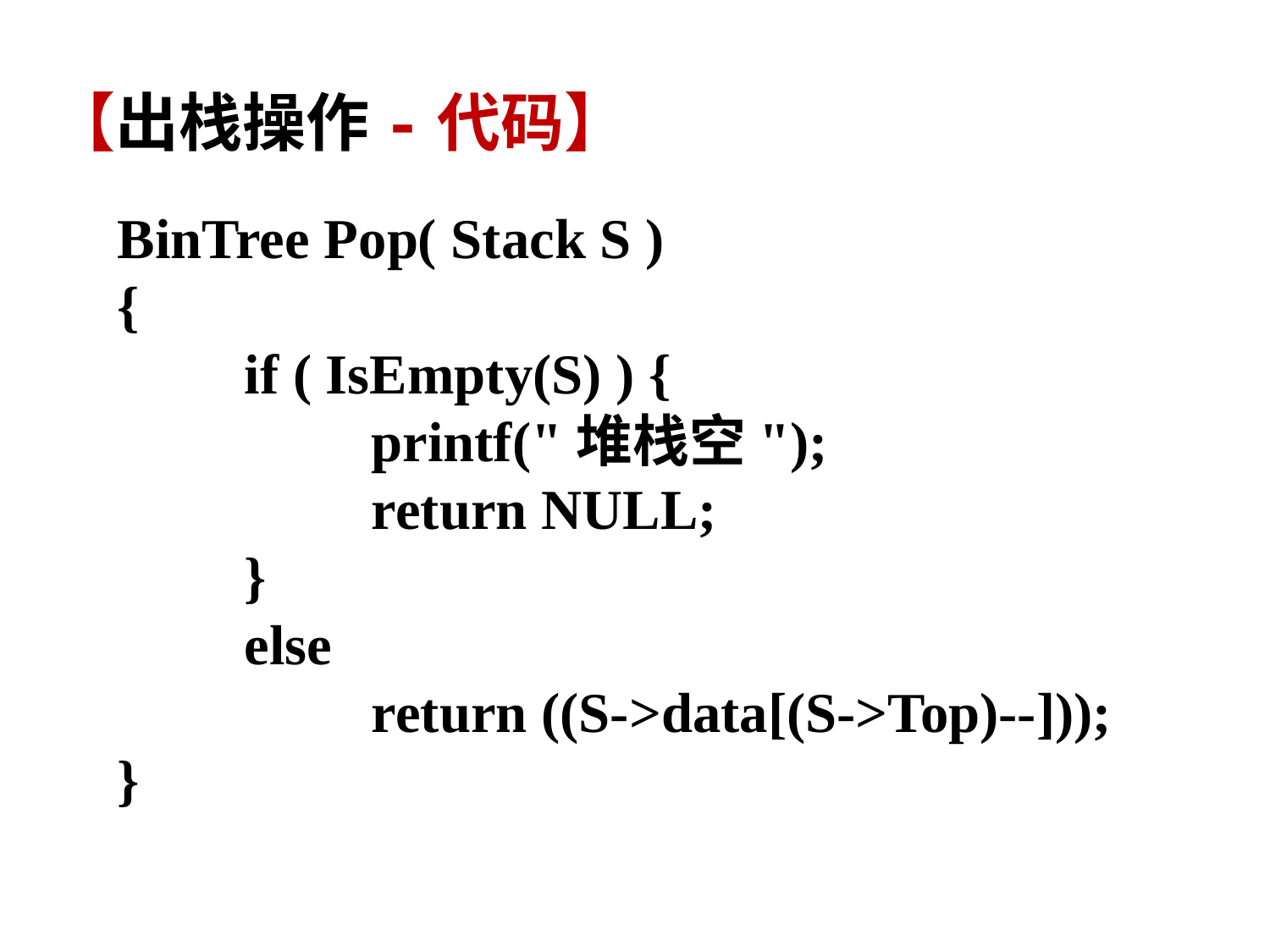

【出栈操作-代码】
BinTree Pop( Stack S )
{
	if ( IsEmpty(S) ) {
		printf("堆栈空");
		return NULL;
	}
	else
		return ((S->data[(S->Top)--]));
}